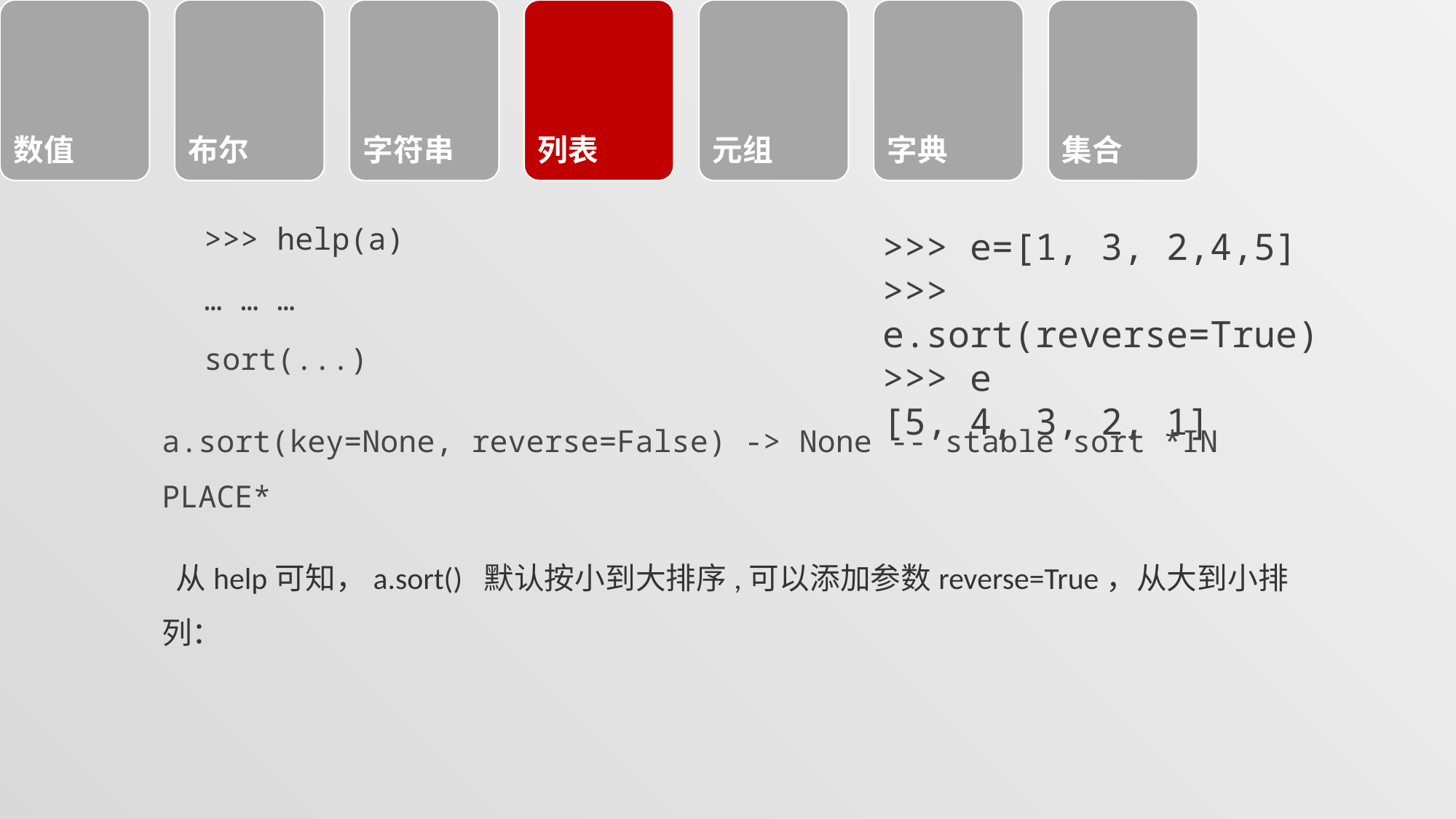

#
>>> help(a)
… … …
sort(...)
a.sort(key=None, reverse=False) -> None -- stable sort *IN PLACE*
 从help可知，a.sort()  默认按小到大排序,可以添加参数reverse=True，从大到小排列：

>>> e=[1, 3, 2,4,5]
>>> e.sort(reverse=True)
>>> e
[5, 4, 3, 2, 1]